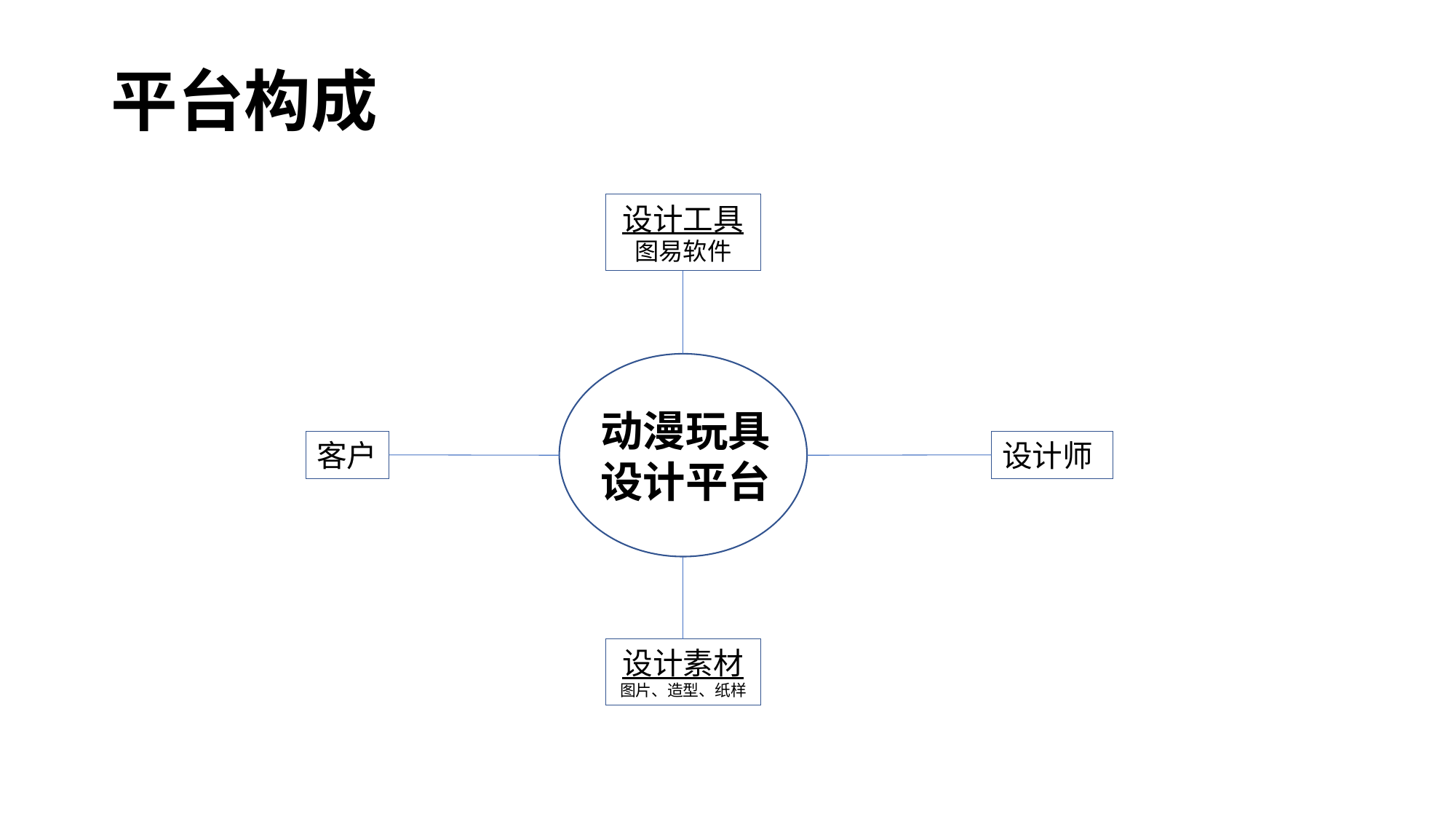

# 平台构成
设计工具
图易软件

动漫玩具设计平台
客户
设计师
设计素材
图片、造型、纸样